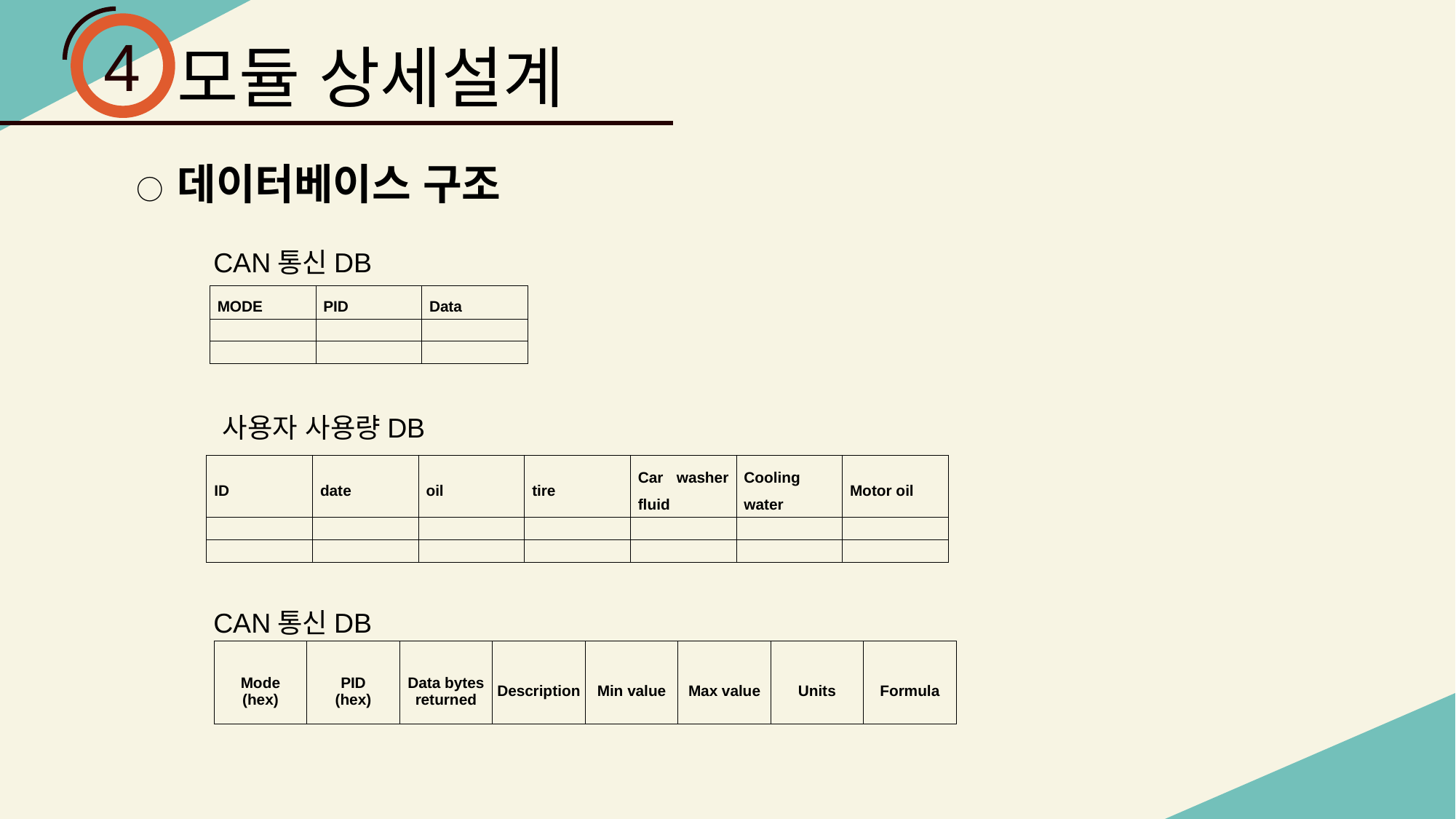

4
모듈 상세설계
○ 데이터베이스 구조
CAN통신DB
| MODE | PID | Data |
| --- | --- | --- |
|  |  |  |
|  |  |  |
사용자 사용량DB
| ID | date | oil | tire | Car washer fluid | Cooling water | Motor oil |
| --- | --- | --- | --- | --- | --- | --- |
|  |  |  |  |  |  |  |
|  |  |  |  |  |  |  |
CAN통신DB
| Mode (hex) | PID (hex) | Data bytes returned | Description | Min value | Max value | Units | Formula |
| --- | --- | --- | --- | --- | --- | --- | --- |